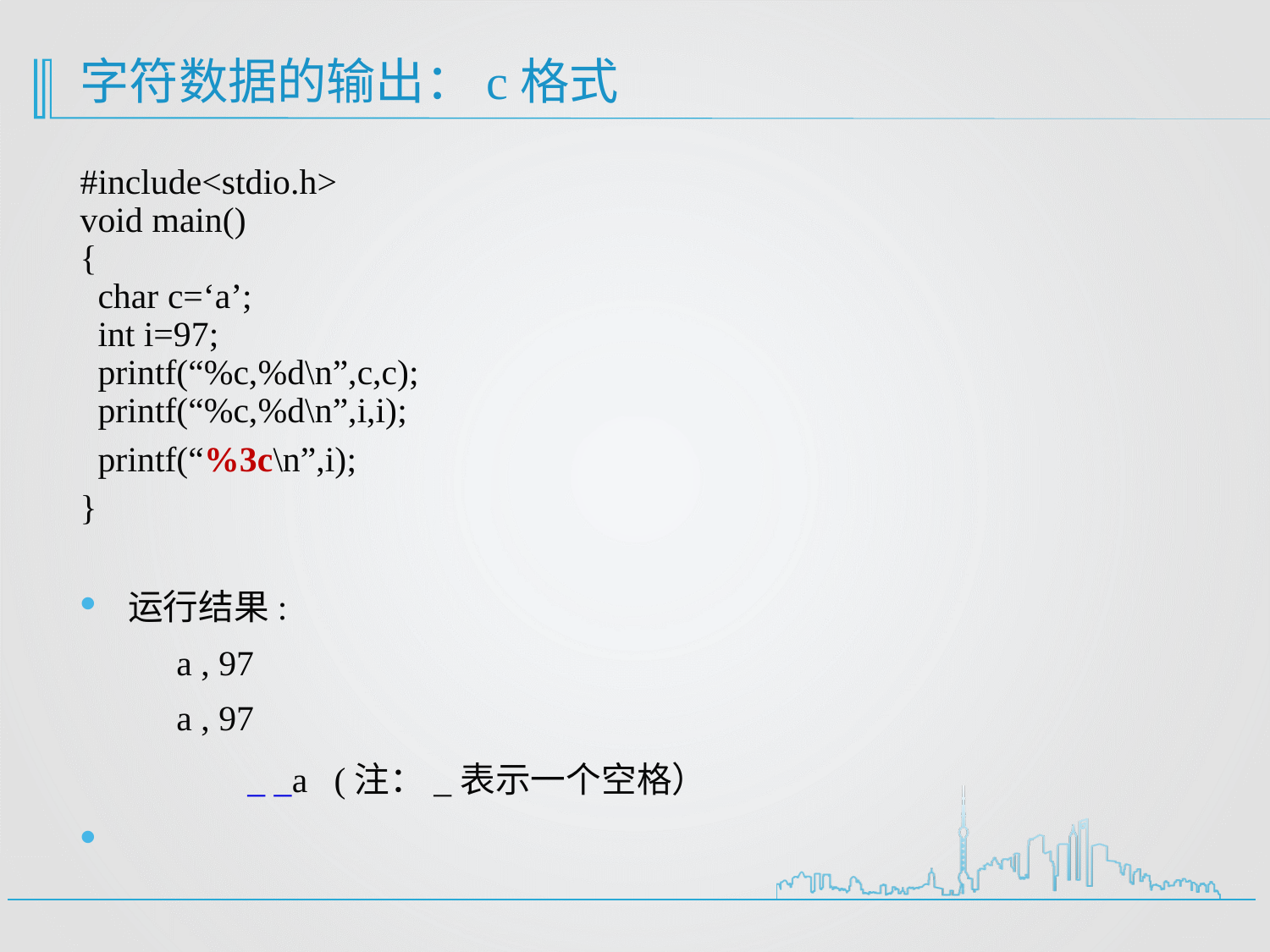

# 字符数据的输出：c格式
#include<stdio.h>
void main()
{
  char c=‘a’;
  int i=97;
  printf(“%c,%d\n”,c,c);
  printf(“%c,%d\n”,i,i);
  printf(“%3c\n”,i);
}
运行结果:
 a , 97
 a , 97
         _ _a   (注：_表示一个空格）